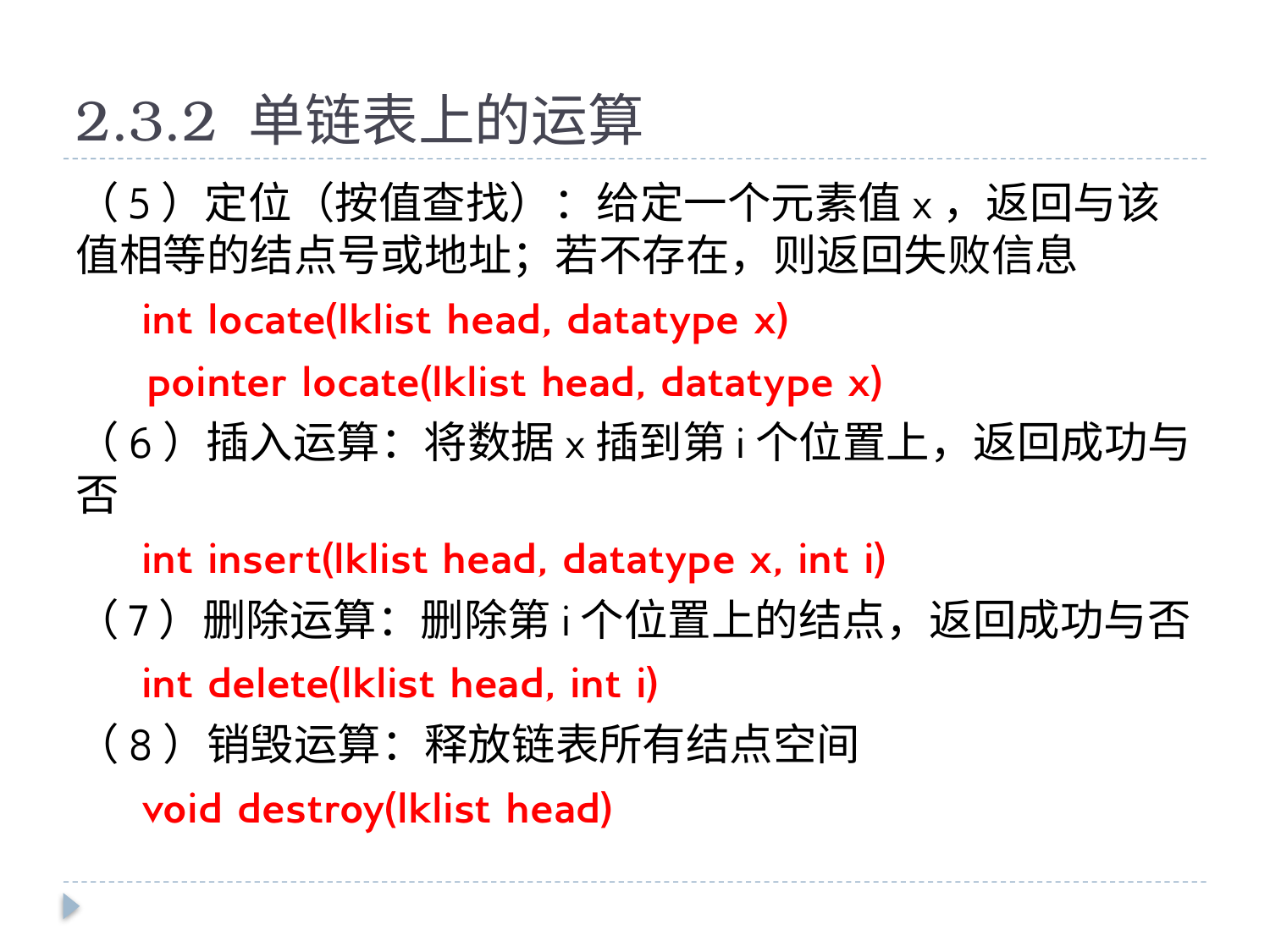

# 2.3.2 单链表上的运算
（5）定位（按值查找）：给定一个元素值x，返回与该值相等的结点号或地址；若不存在，则返回失败信息
     int locate(lklist head, datatype x)
     pointer locate(lklist head, datatype x)
（6）插入运算：将数据x插到第i个位置上，返回成功与否
     int insert(lklist head, datatype x, int i)
（7）删除运算：删除第i个位置上的结点，返回成功与否
     int delete(lklist head, int i)
（8）销毁运算：释放链表所有结点空间
     void destroy(lklist head)